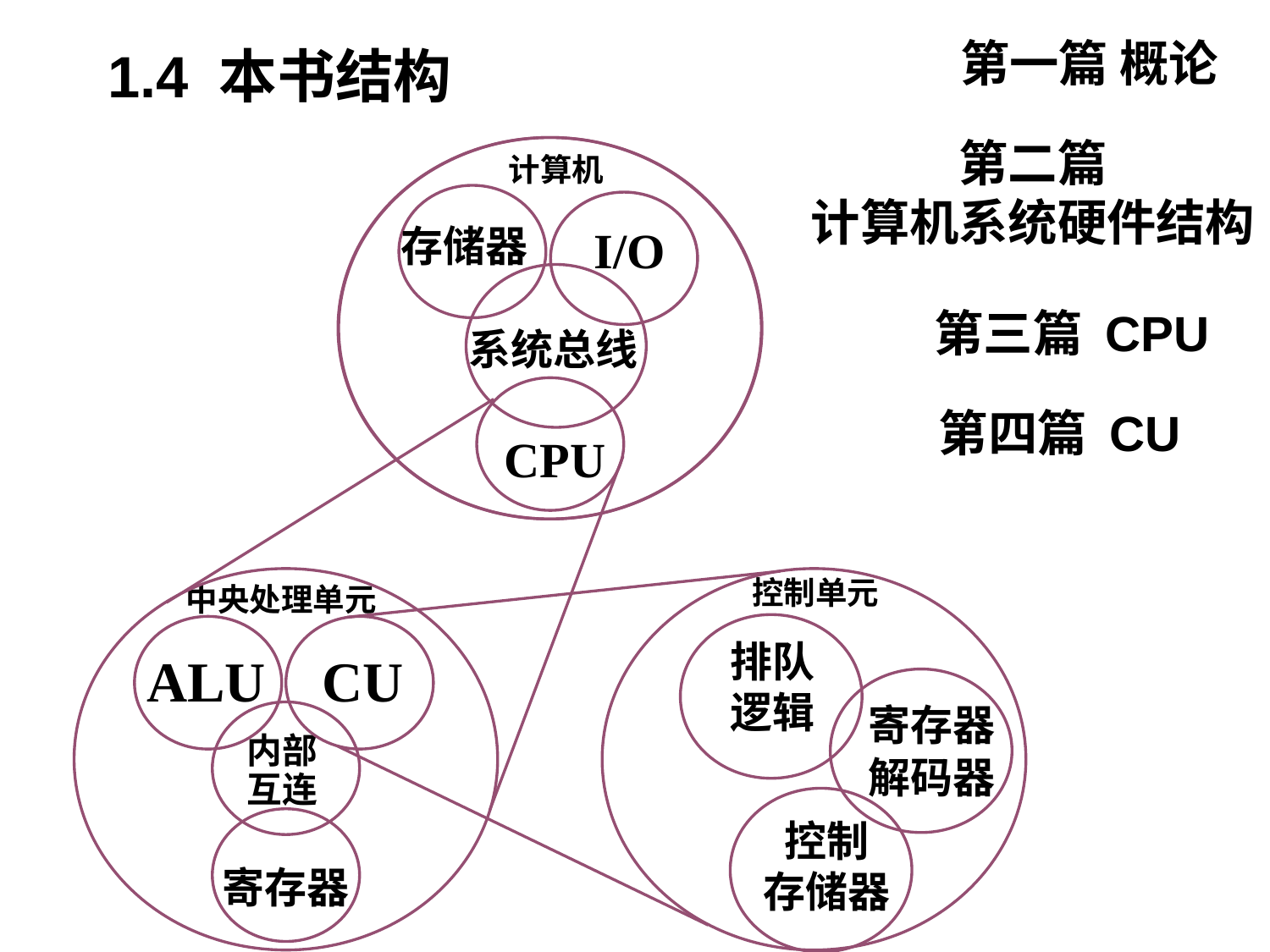

# 1.4 本书结构
第一篇 概论
第二篇
计算机系统硬件结构

计算机

存储器

系统总线

CPU
I/O

第三篇 CPU
第四篇 CU

中央处理单元

ALU
CU

互连

寄存器
内部

控制单元

排队
逻辑

解码器

控制
存储器
寄存器